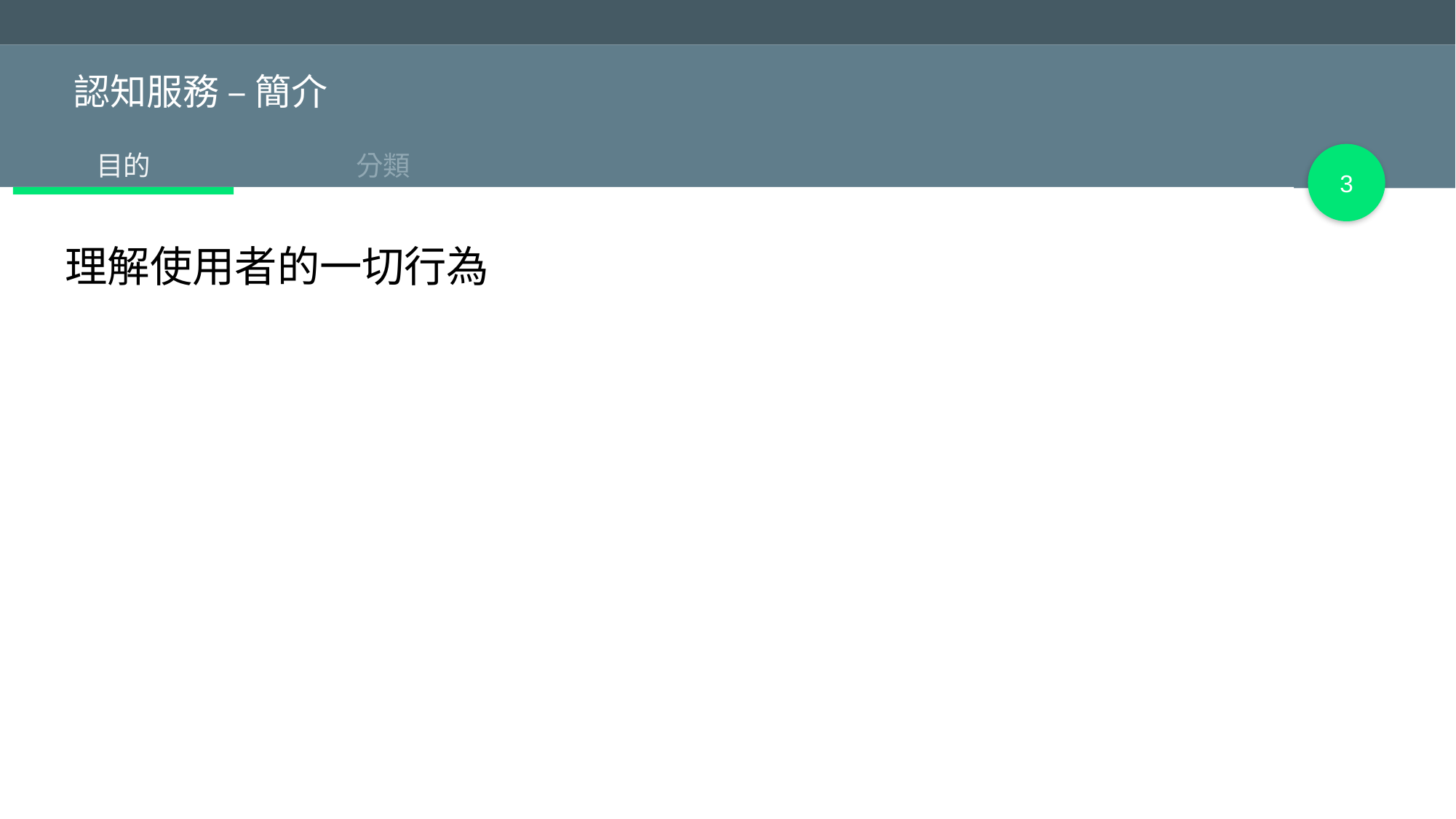

# 認知服務 – 簡介
目的
分類

3

理解使用者的一切行為